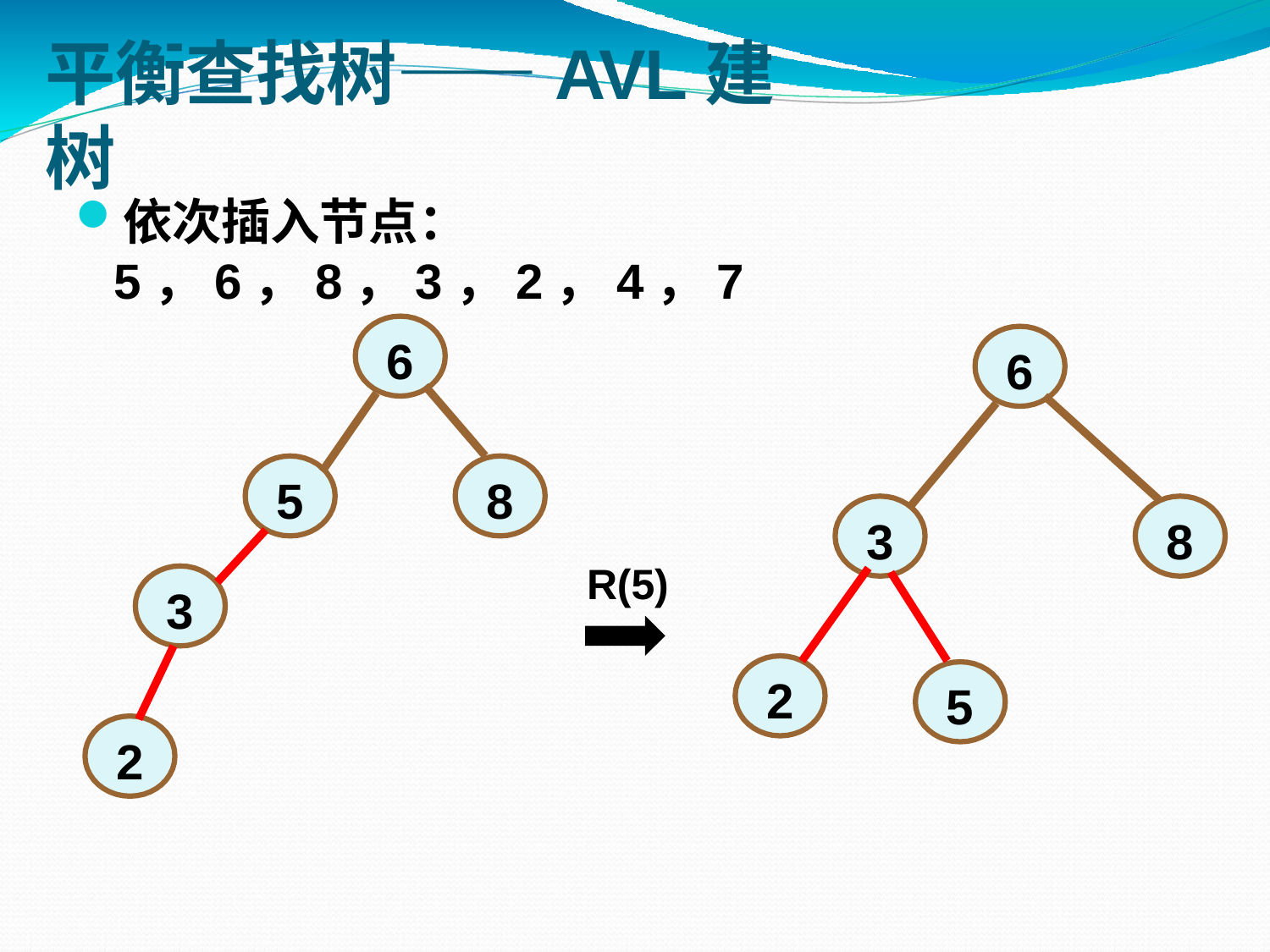

# 平衡查找树——AVL建树
依次插入节点：5，6，8，3，2，4，7

6
6

5
8

3
8

R(5)

3

2
5

2